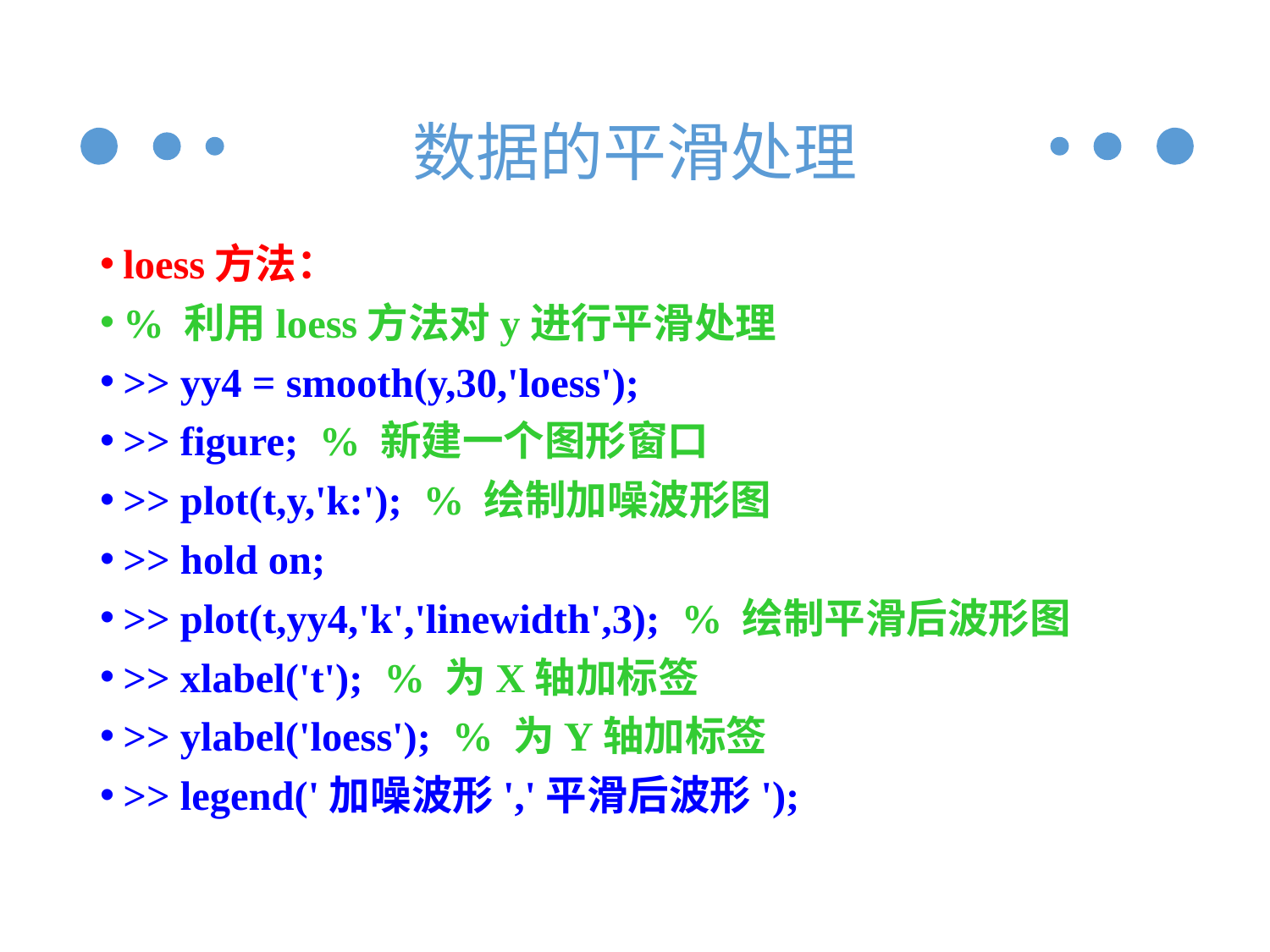

# 数据的平滑处理
loess方法：
% 利用loess方法对y进行平滑处理
>> yy4 = smooth(y,30,'loess');
>> figure;  % 新建一个图形窗口
>> plot(t,y,'k:');  % 绘制加噪波形图
>> hold on;
>> plot(t,yy4,'k','linewidth',3);  % 绘制平滑后波形图
>> xlabel('t');  % 为X轴加标签
>> ylabel('loess');  % 为Y轴加标签
>> legend('加噪波形','平滑后波形');